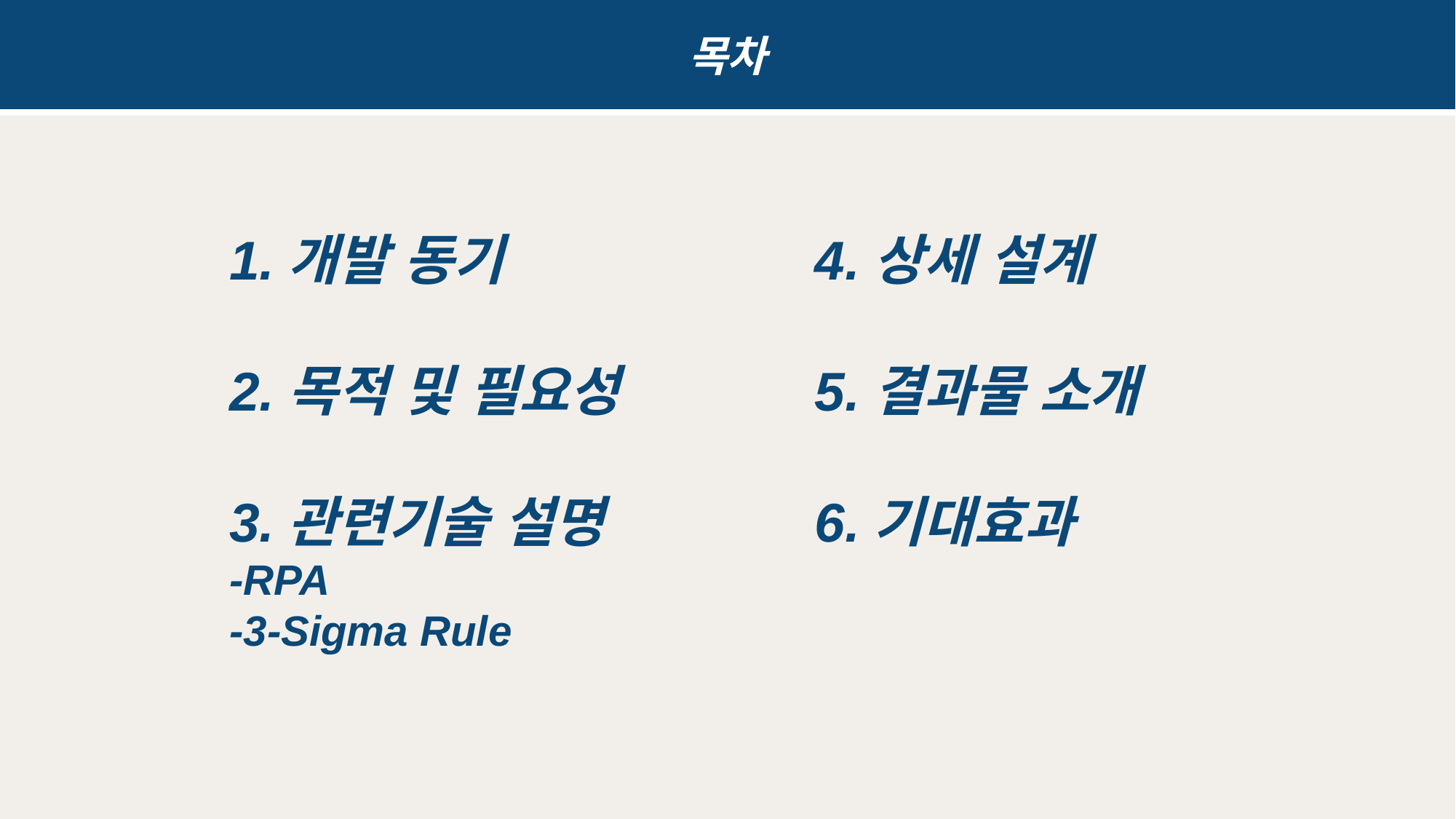

목차
1.개발 동기

2.목적 및 필요성

3.관련기술 설명
-RPA
-3-Sigma Rule
4.상세 설계

5.결과물 소개

6.기대효과